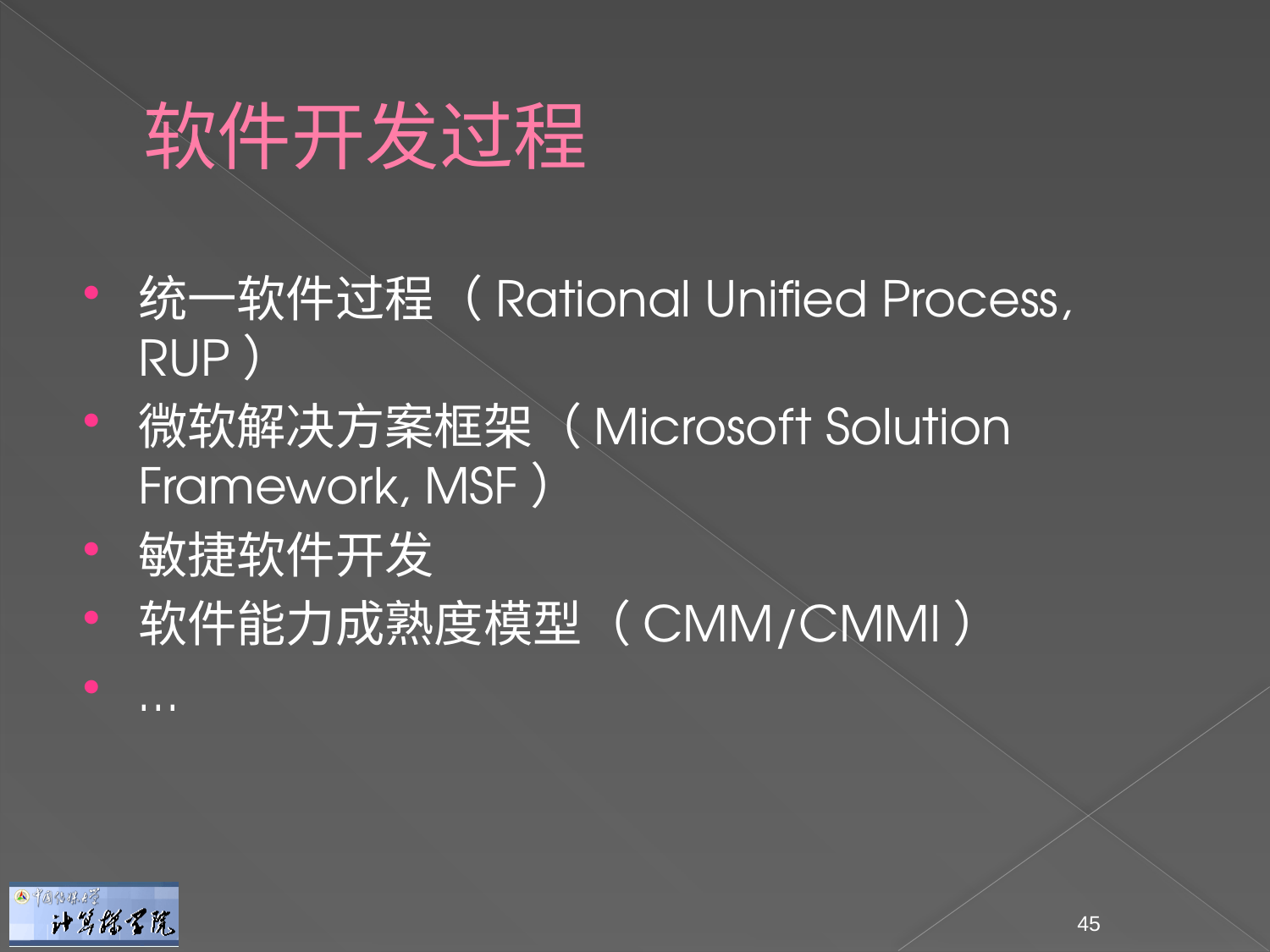

# 软件开发过程
统一软件过程（Rational Unified Process, RUP）
微软解决方案框架（Microsoft Solution Framework, MSF）
敏捷软件开发
软件能力成熟度模型（CMM/CMMI）
…
45